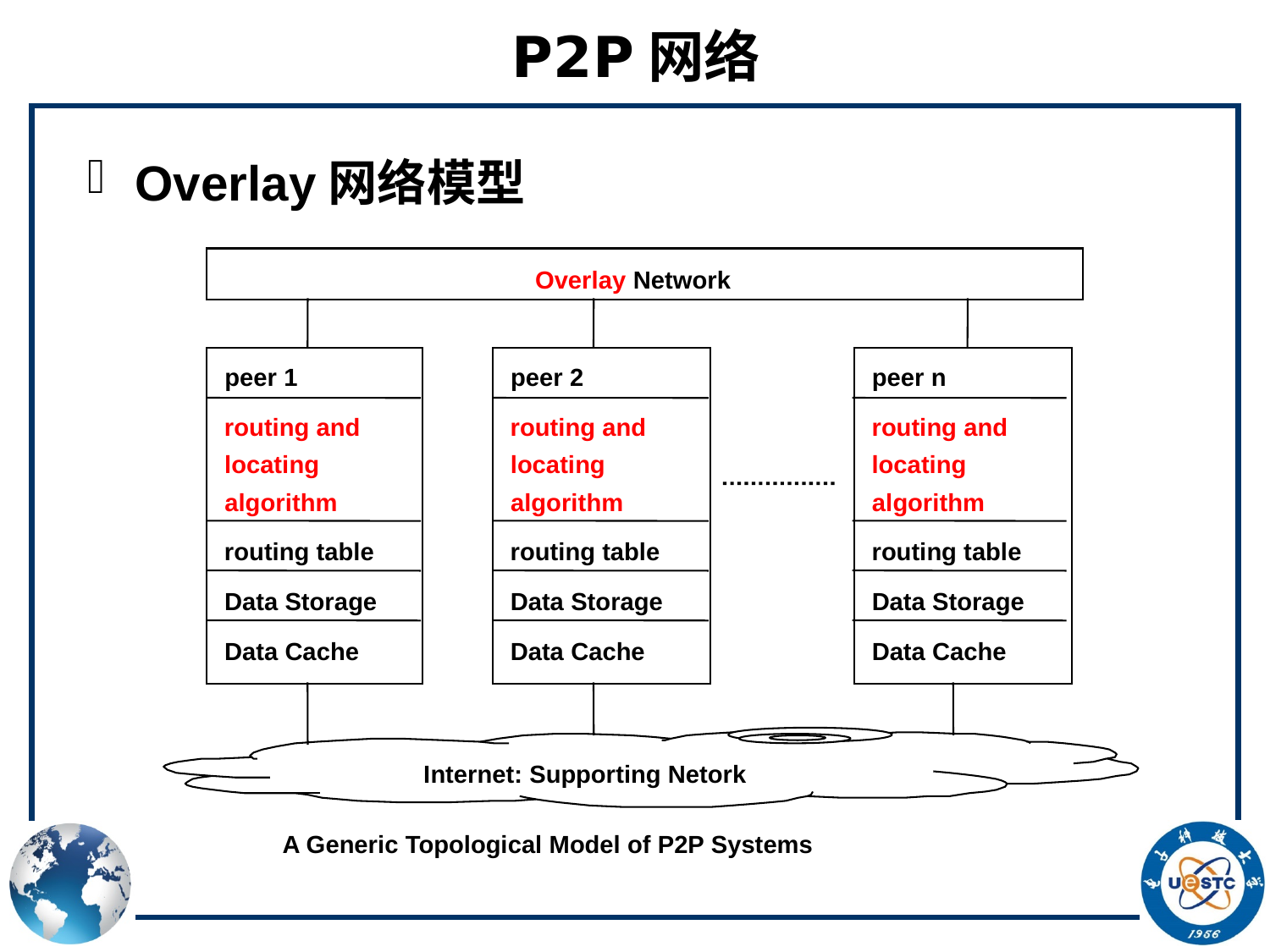

# P2P网络
Overlay网络模型

 Overlay Network

peer 1

peer 2

peer n

routing and
routing and
routing and

locating
locating
locating

algorithm

algorithm

algorithm

routing table

routing table

routing table

Data Storage

Data Storage

Data Storage

Data Cache

Data Cache

Data Cache

Internet: Supporting Netork

A Generic Topological Model of P2P Systems